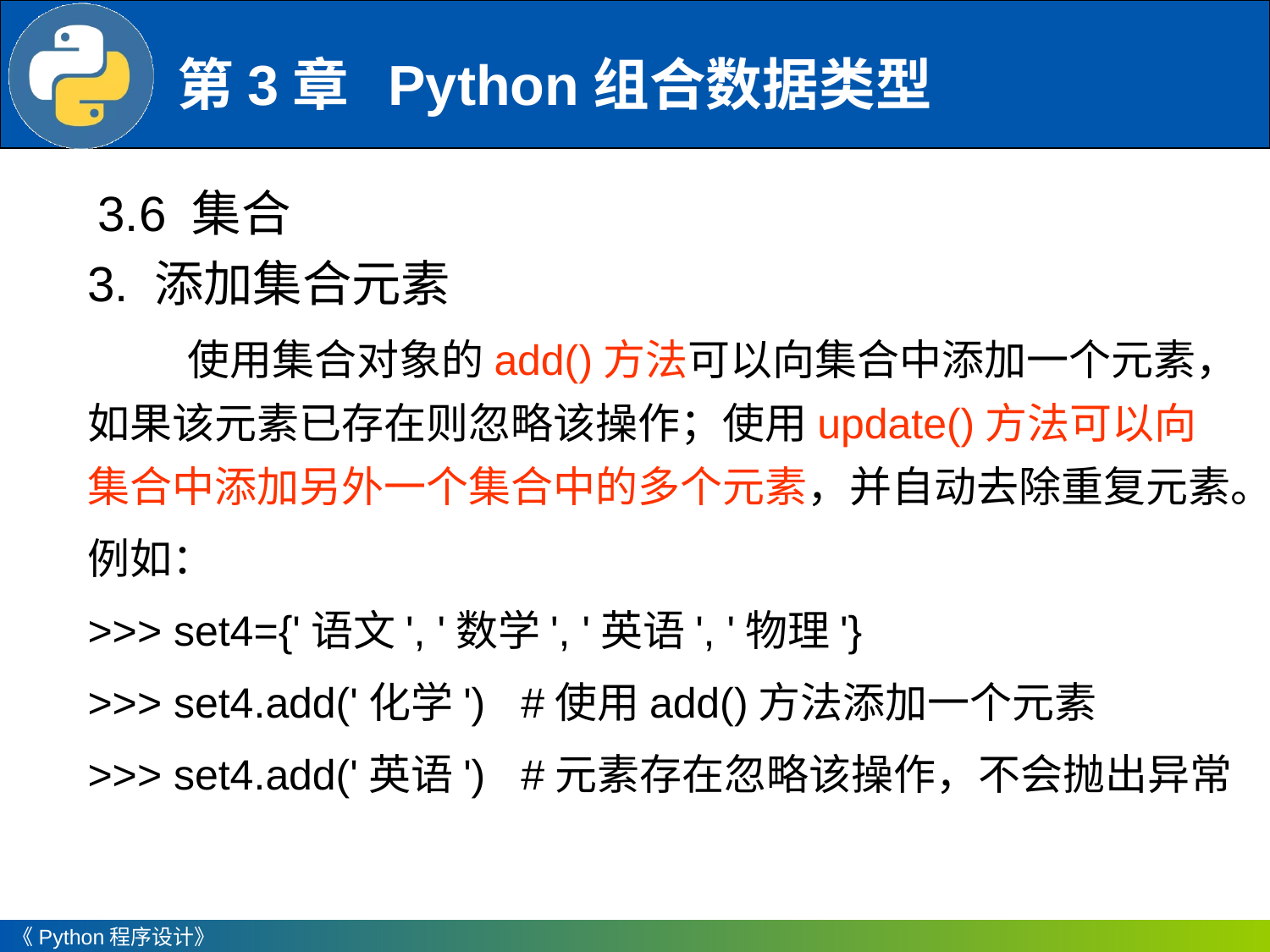

3.6 集合
3. 添加集合元素
使用集合对象的add()方法可以向集合中添加一个元素，如果该元素已存在则忽略该操作；使用update()方法可以向集合中添加另外一个集合中的多个元素，并自动去除重复元素。
例如：
>>> set4={'语文', '数学', '英语', '物理'}
>>> set4.add('化学')   #使用add()方法添加一个元素
>>> set4.add('英语')   #元素存在忽略该操作，不会抛出异常